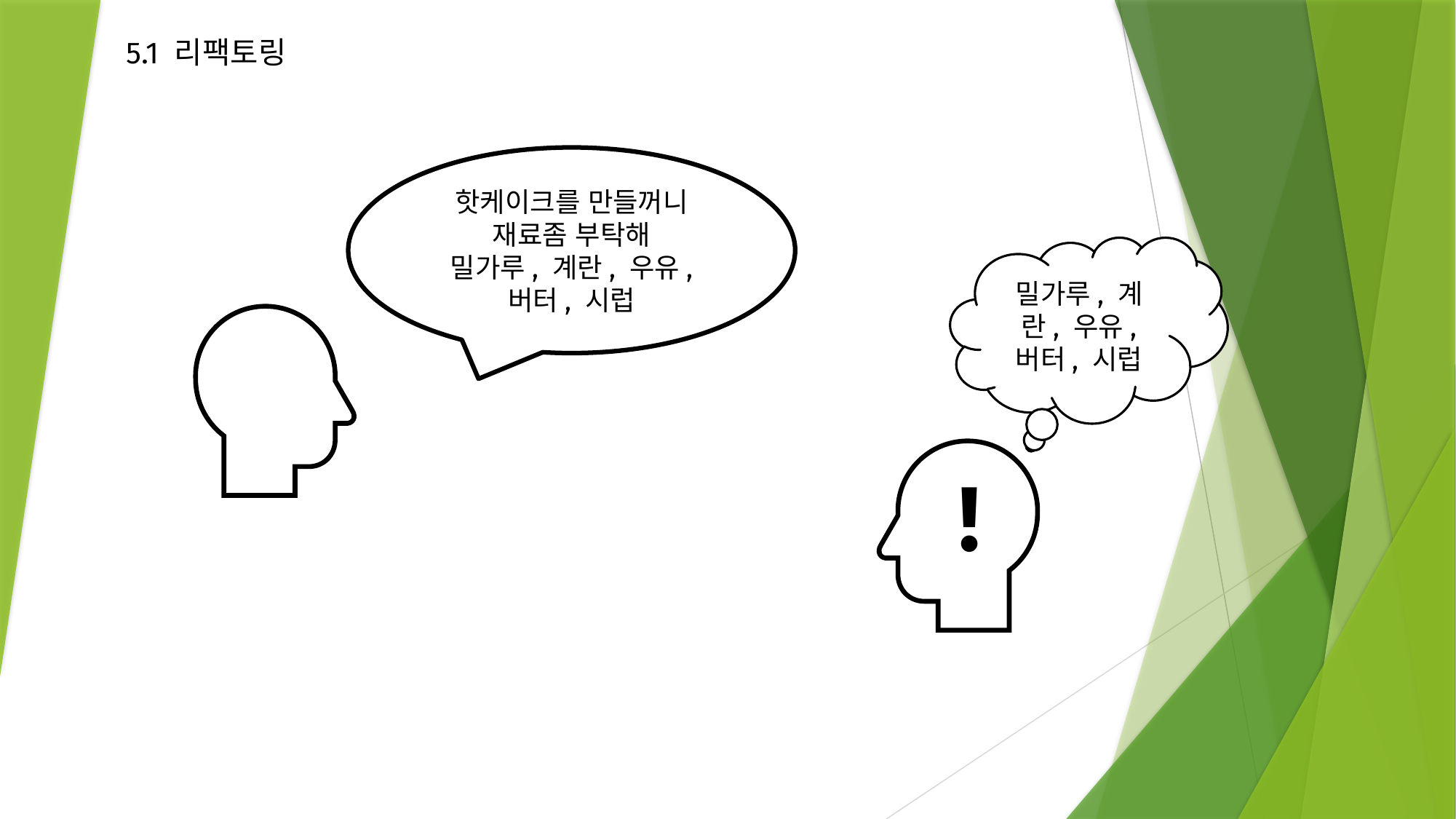

5.1 리팩토링
핫케이크를 만들꺼니 재료좀 부탁해
밀가루, 계란, 우유,
버터, 시럽

밀가루, 계란, 우유,
버터, 시럽

!